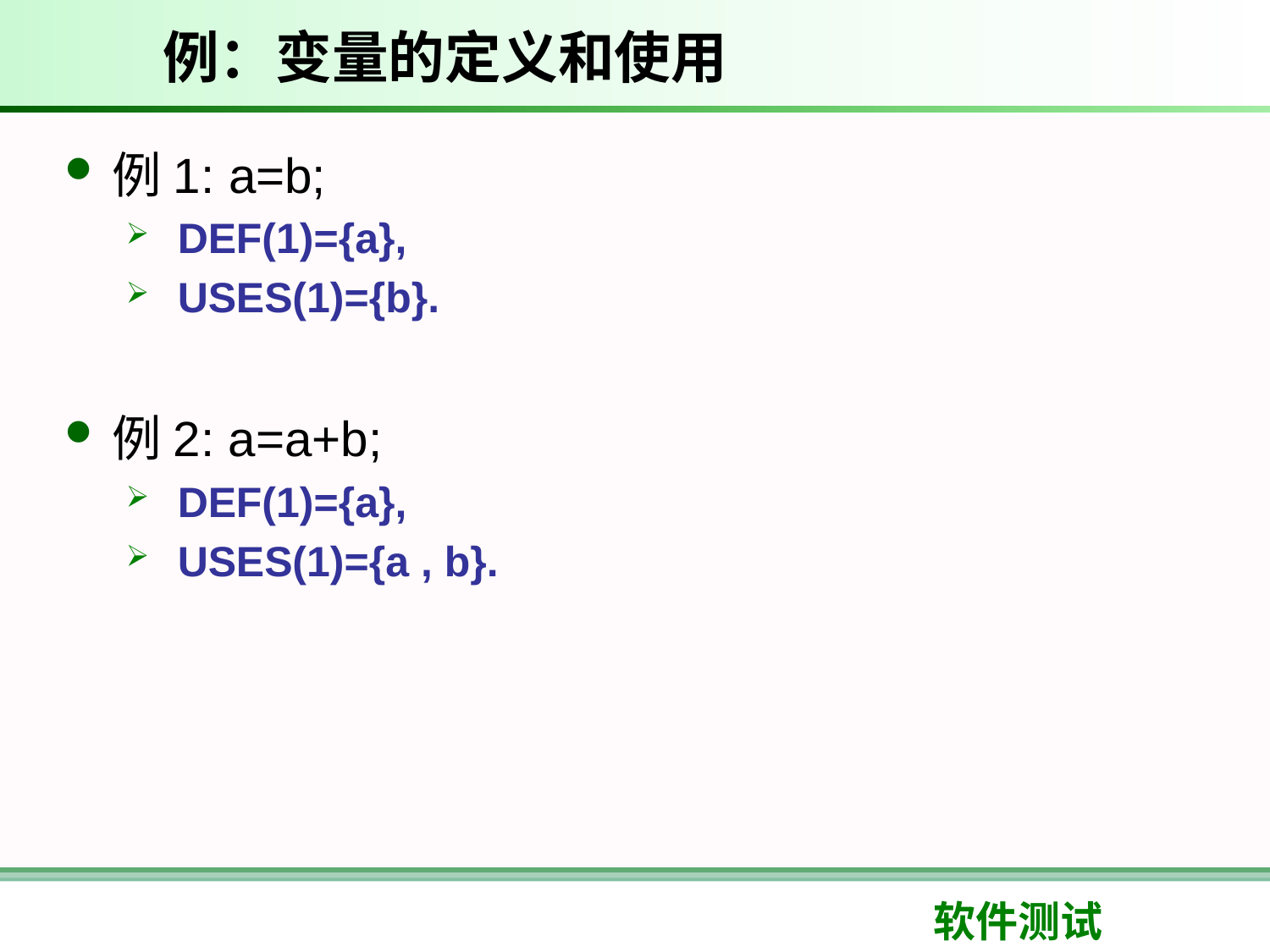

# 例：变量的定义和使用
例1: a=b;
 DEF(1)={a},
 USES(1)={b}.

例2: a=a+b;
 DEF(1)={a},
 USES(1)={a , b}.